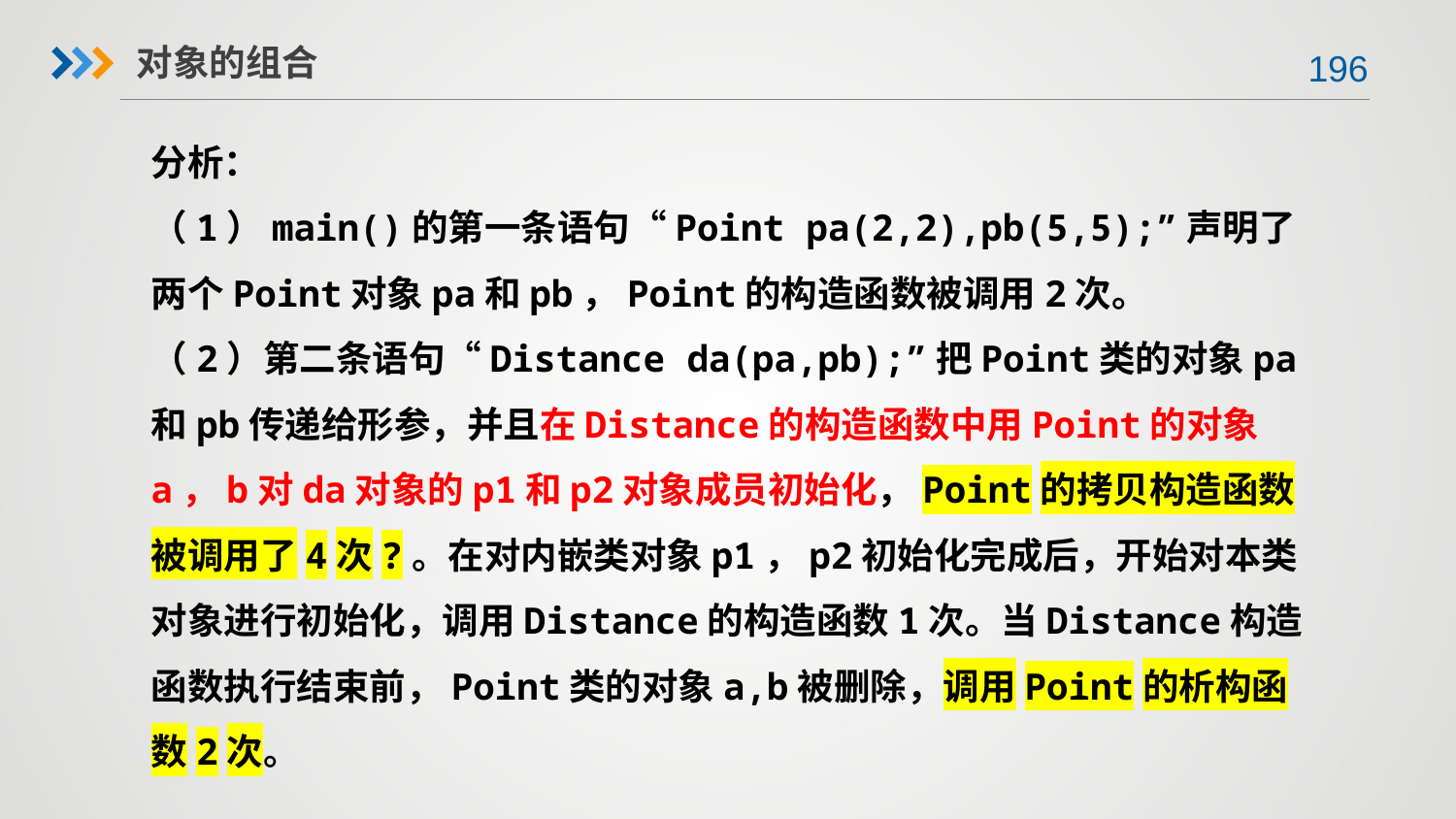

对象的组合
分析：
（1）main()的第一条语句“Point pa(2,2),pb(5,5);”声明了两个Point对象pa和pb，Point的构造函数被调用2次。
（2）第二条语句“Distance da(pa,pb);”把Point类的对象pa和pb传递给形参，并且在Distance的构造函数中用Point的对象a，b对da对象的p1和p2对象成员初始化，Point的拷贝构造函数被调用了4次?。在对内嵌类对象p1，p2初始化完成后，开始对本类对象进行初始化，调用Distance的构造函数1次。当Distance构造函数执行结束前，Point类的对象a,b被删除，调用Point的析构函数2次。